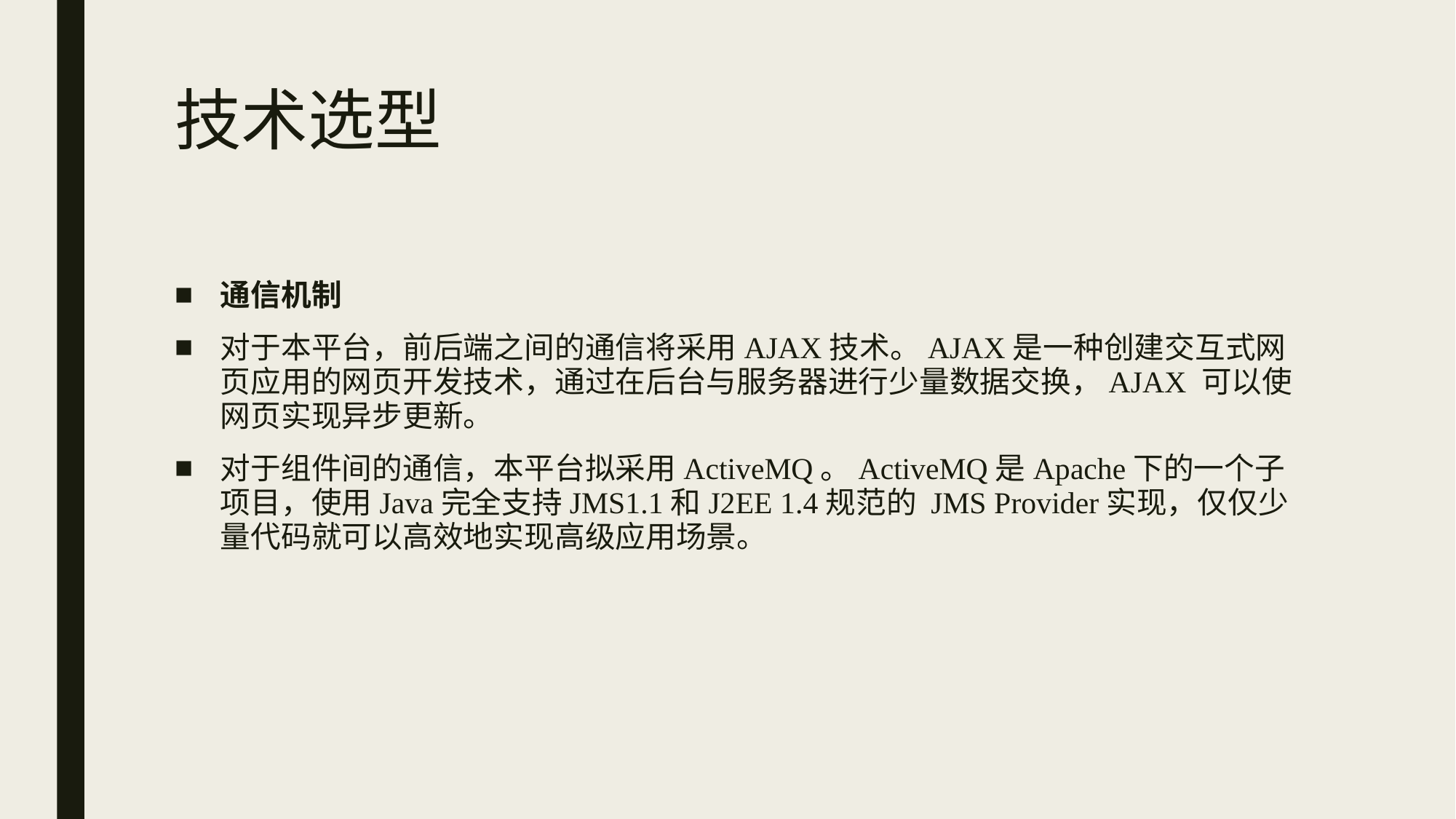

# 技术选型
通信机制
对于本平台，前后端之间的通信将采用AJAX技术。AJAX是一种创建交互式网页应用的网页开发技术，通过在后台与服务器进行少量数据交换，AJAX 可以使网页实现异步更新。
对于组件间的通信，本平台拟采用ActiveMQ。ActiveMQ是Apache下的一个子项目，使用Java完全支持JMS1.1和J2EE 1.4规范的 JMS Provider实现，仅仅少量代码就可以高效地实现高级应用场景。